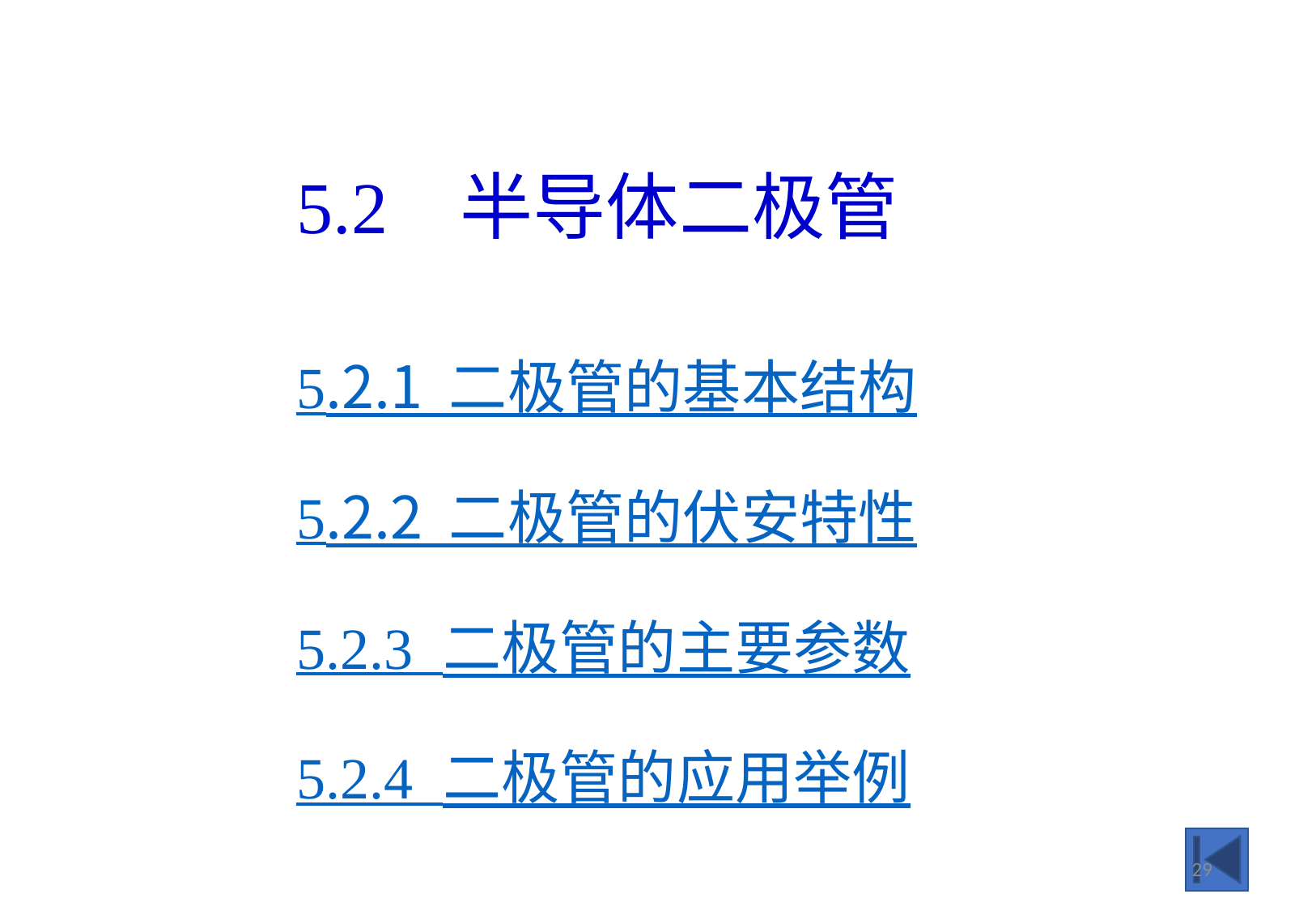

5.2   半导体二极管
5.2.1  二极管的基本结构
5.2.2  二极管的伏安特性
5.2.3  二极管的主要参数
5.2.4  二极管的应用举例

29